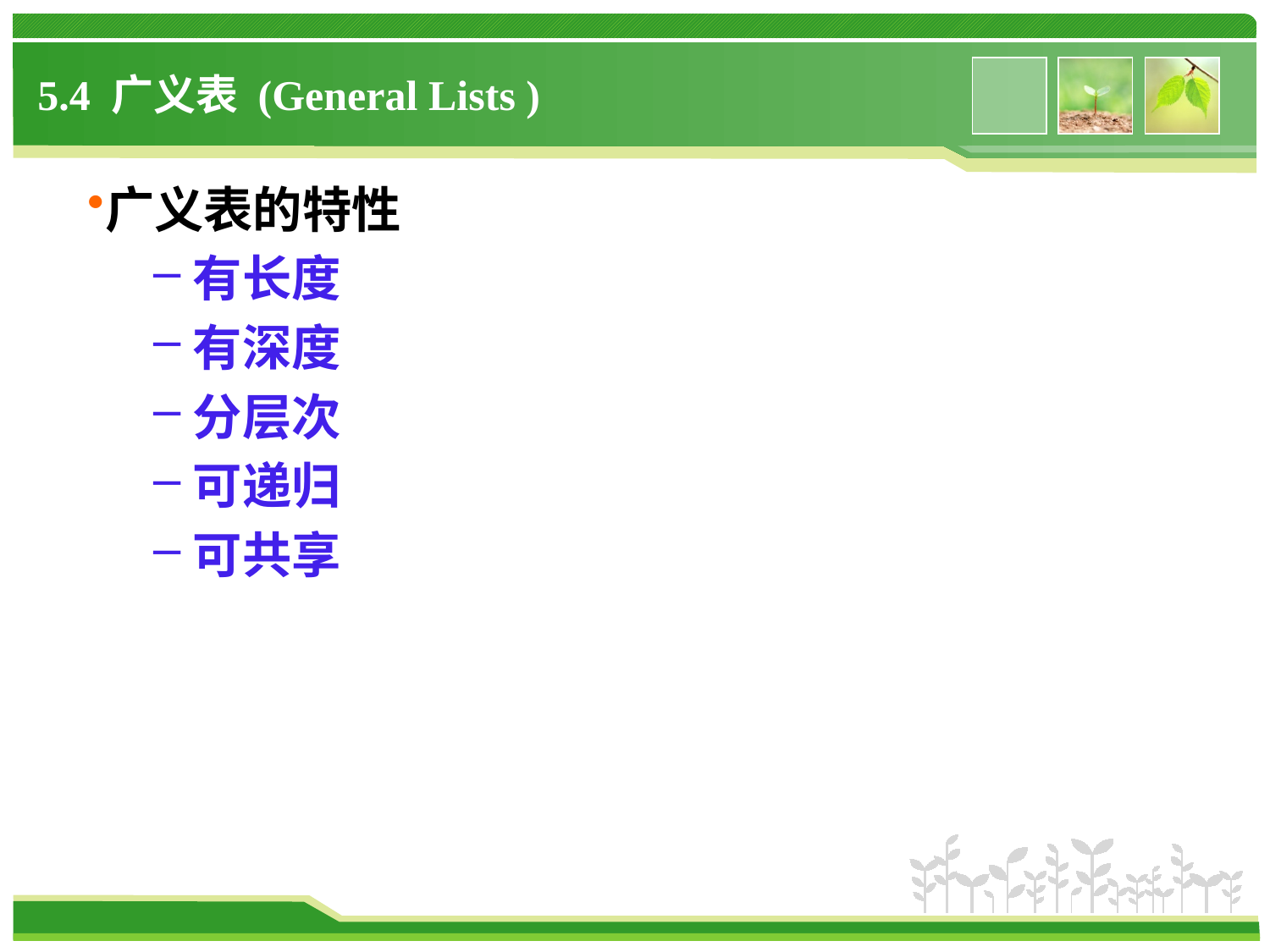

# 5.4 广义表 (General Lists )
广义表的特性
有长度
有深度
分层次
可递归
可共享